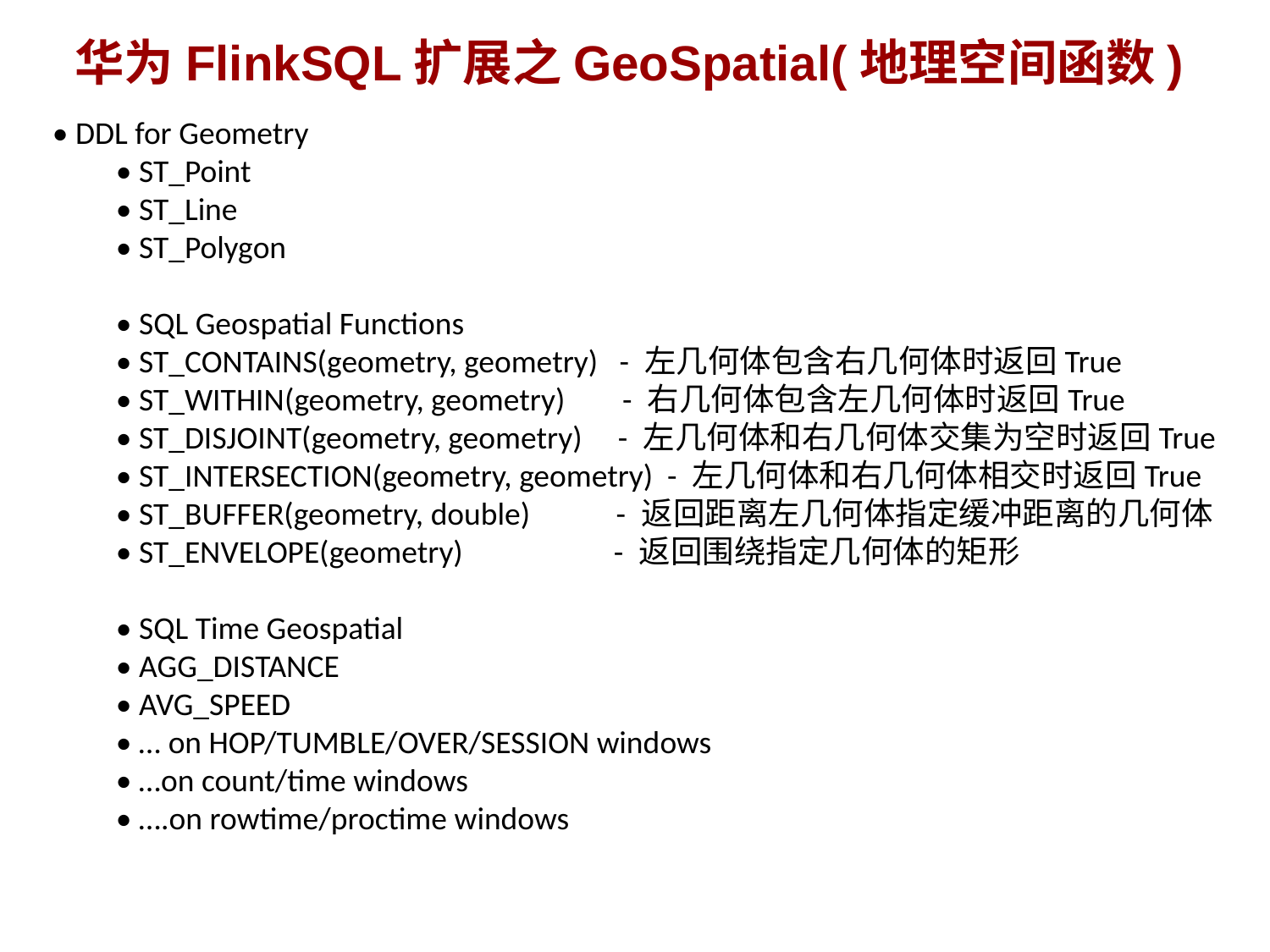

# 华为FlinkSQL扩展之GeoSpatial(地理空间函数)
• DDL for Geometry
• ST_Point
• ST_Line
• ST_Polygon

• SQL Geospatial Functions
• ST_CONTAINS(geometry, geometry)   - 左几何体包含右几何体时返回True
• ST_WITHIN(geometry, geometry)        - 右几何体包含左几何体时返回True
• ST_DISJOINT(geometry, geometry)     - 左几何体和右几何体交集为空时返回True
• ST_INTERSECTION(geometry, geometry)  - 左几何体和右几何体相交时返回True
• ST_BUFFER(geometry, double)            - 返回距离左几何体指定缓冲距离的几何体
• ST_ENVELOPE(geometry)                     - 返回围绕指定几何体的矩形

• SQL Time Geospatial
• AGG_DISTANCE
• AVG_SPEED
• … on HOP/TUMBLE/OVER/SESSION windows
• …on count/time windows
• ….on rowtime/proctime windows